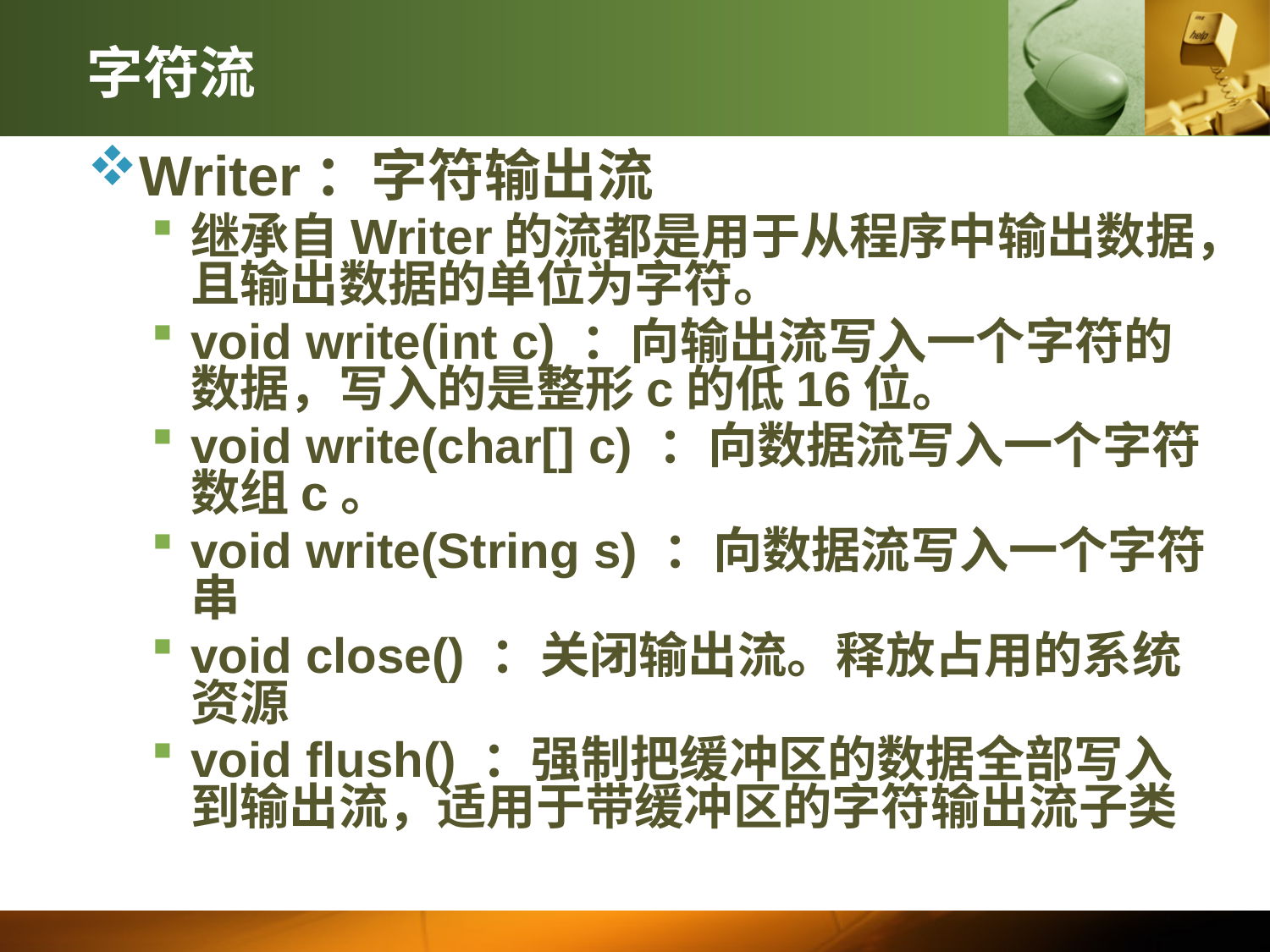

# 字符流
Writer：字符输出流
继承自Writer的流都是用于从程序中输出数据，且输出数据的单位为字符。
void write(int c) ：向输出流写入一个字符的数据，写入的是整形c的低16位。
void write(char[] c) ：向数据流写入一个字符数组c。
void write(String s) ：向数据流写入一个字符串
void close() ：关闭输出流。释放占用的系统资源
void flush() ：强制把缓冲区的数据全部写入到输出流，适用于带缓冲区的字符输出流子类